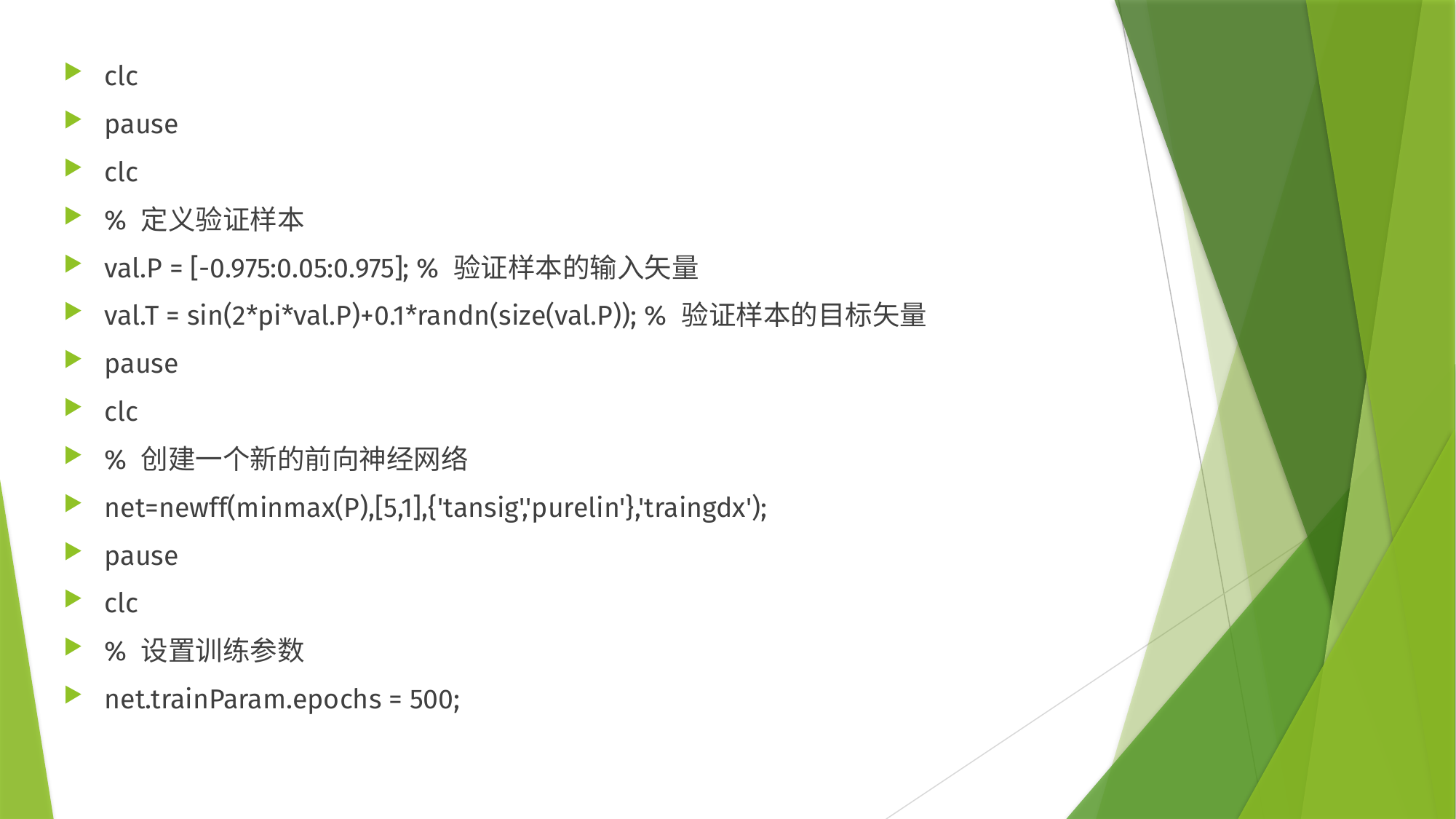

clc
pause
clc
% 定义验证样本
val.P = [-0.975:0.05:0.975]; % 验证样本的输入矢量
val.T = sin(2*pi*val.P)+0.1*randn(size(val.P)); % 验证样本的目标矢量
pause
clc
% 创建一个新的前向神经网络
net=newff(minmax(P),[5,1],{'tansig','purelin'},'traingdx');
pause
clc
% 设置训练参数
net.trainParam.epochs = 500;